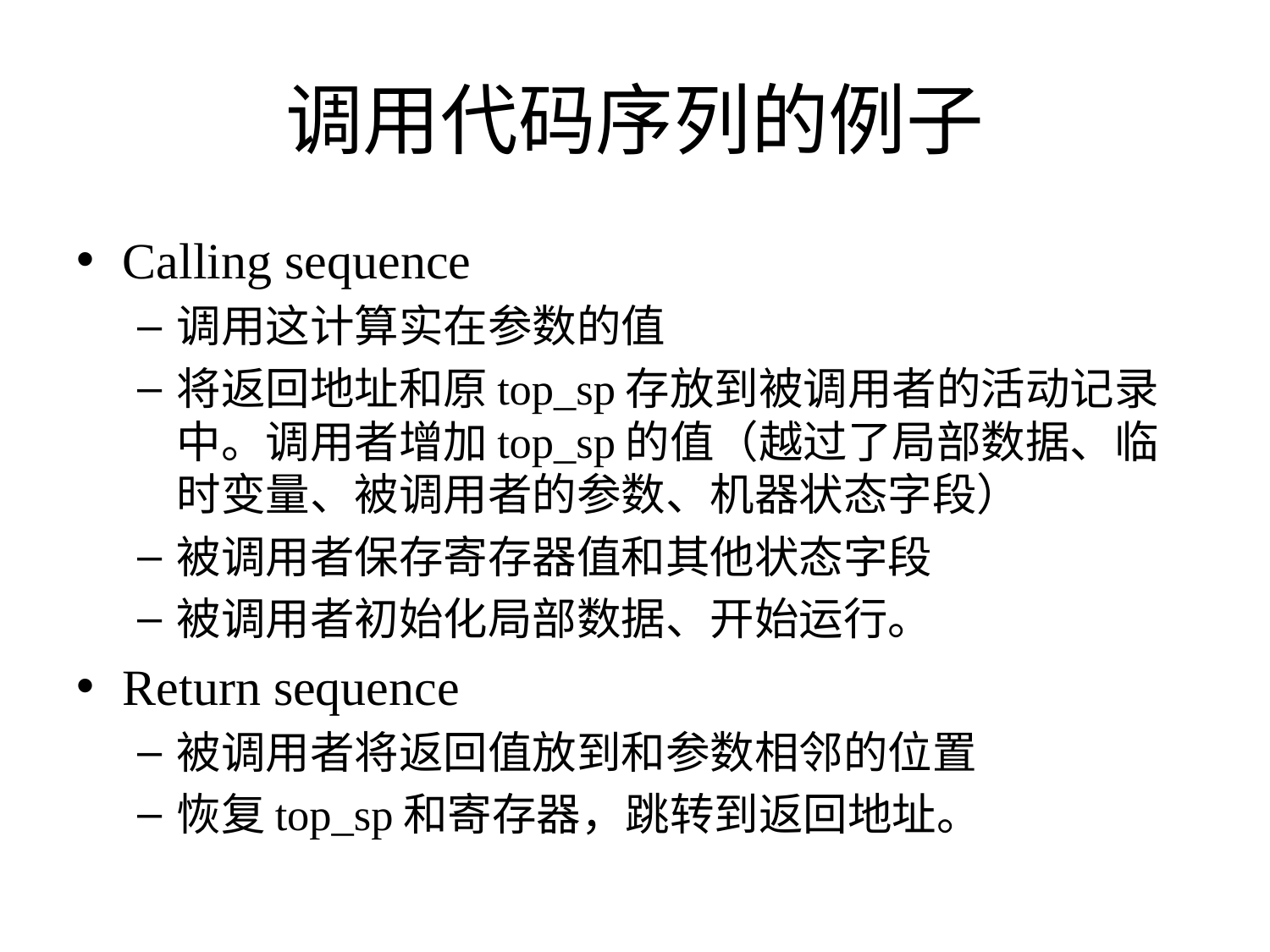

# 调用代码序列的例子
Calling sequence
调用这计算实在参数的值
将返回地址和原top_sp存放到被调用者的活动记录中。调用者增加top_sp的值（越过了局部数据、临时变量、被调用者的参数、机器状态字段）
被调用者保存寄存器值和其他状态字段
被调用者初始化局部数据、开始运行。
Return sequence
被调用者将返回值放到和参数相邻的位置
恢复top_sp和寄存器，跳转到返回地址。